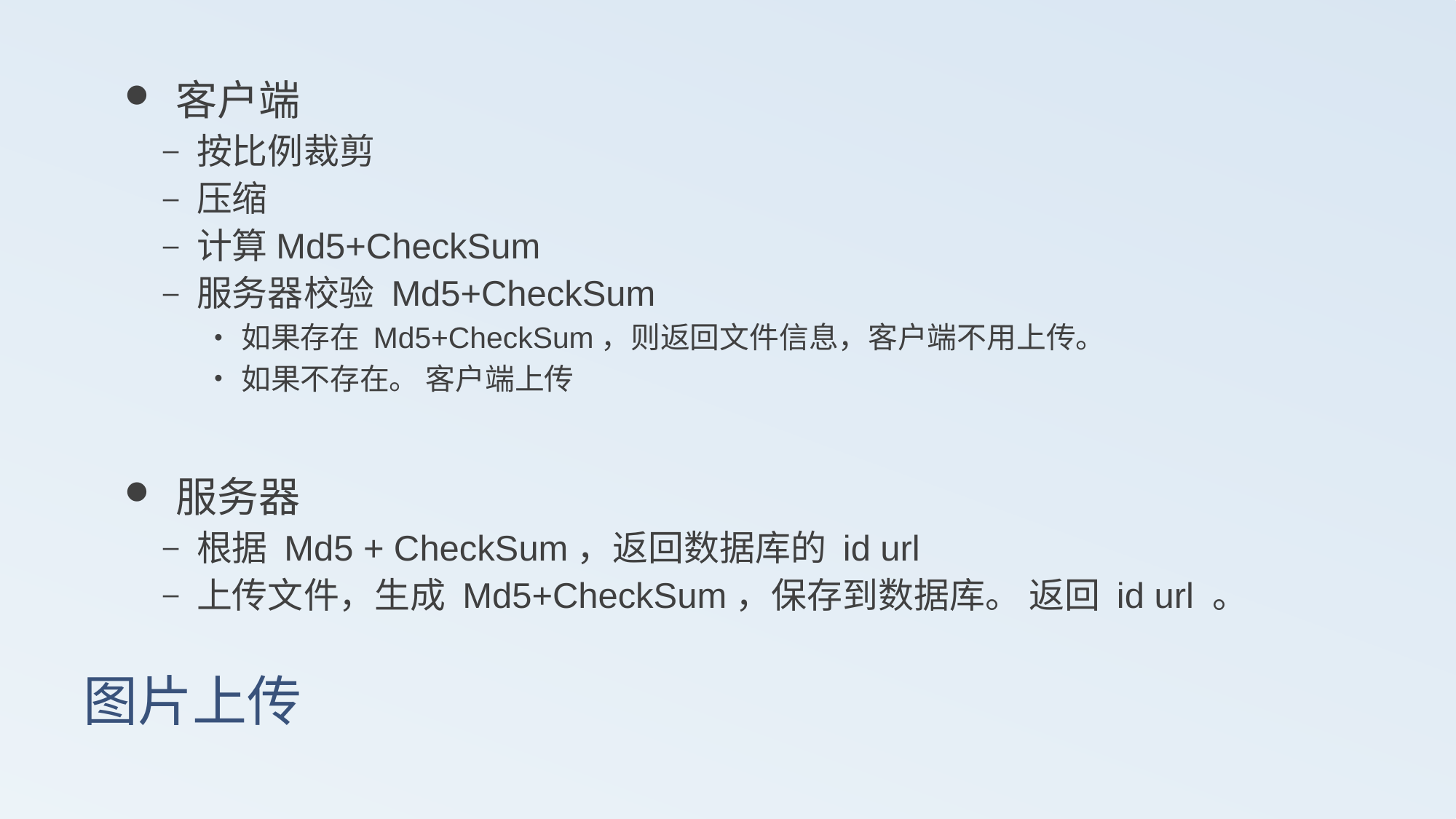

客户端
按比例裁剪
压缩
计算Md5+CheckSum
服务器校验 Md5+CheckSum
如果存在 Md5+CheckSum，则返回文件信息，客户端不用上传。
如果不存在。 客户端上传

 服务器
根据 Md5 + CheckSum，返回数据库的 id url
上传文件，生成 Md5+CheckSum，保存到数据库。 返回 id url 。

# 图片上传